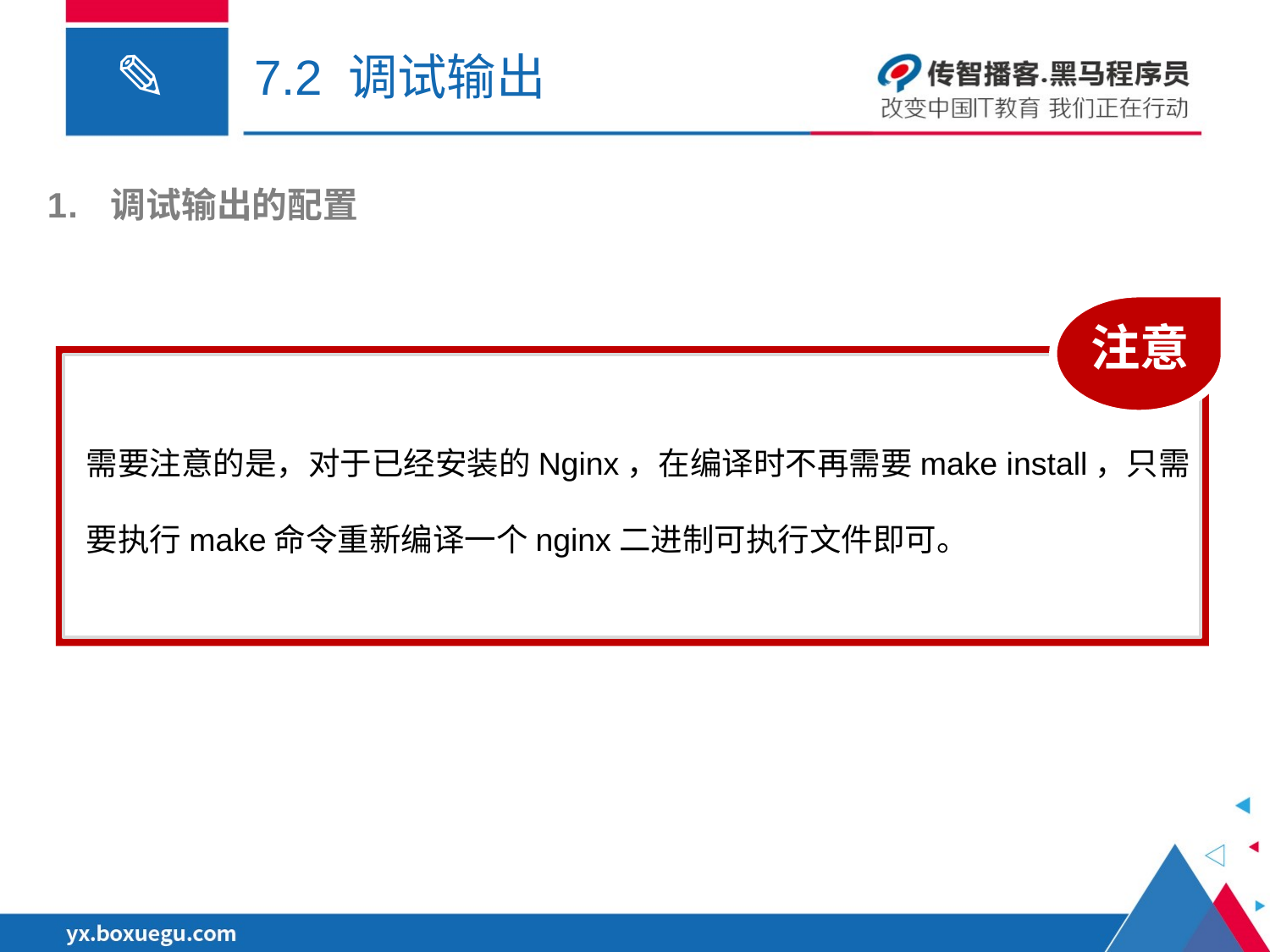

# 7.2 调试输出
调试输出的配置

注意

需要注意的是，对于已经安装的Nginx，在编译时不再需要make install，只需要执行make命令重新编译一个nginx二进制可执行文件即可。